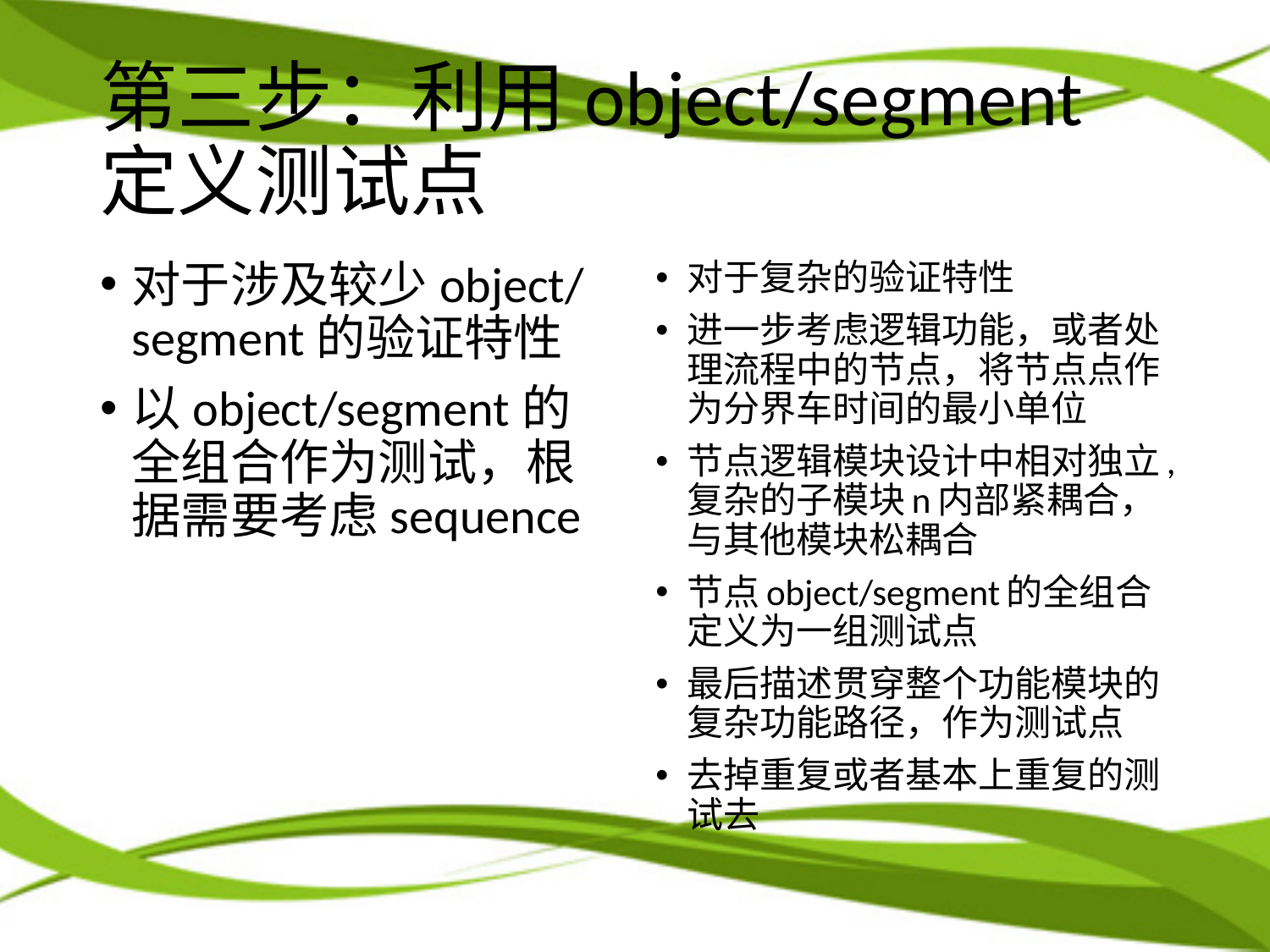

# 第三步：利用object/segment定义测试点
对于涉及较少object/segment的验证特性
以object/segment的全组合作为测试，根据需要考虑sequence
对于复杂的验证特性
进一步考虑逻辑功能，或者处理流程中的节点，将节点点作为分界车时间的最小单位
节点逻辑模块设计中相对独立,复杂的子模块n内部紧耦合，与其他模块松耦合
节点object/segment的全组合定义为一组测试点
最后描述贯穿整个功能模块的复杂功能路径，作为测试点
去掉重复或者基本上重复的测试去